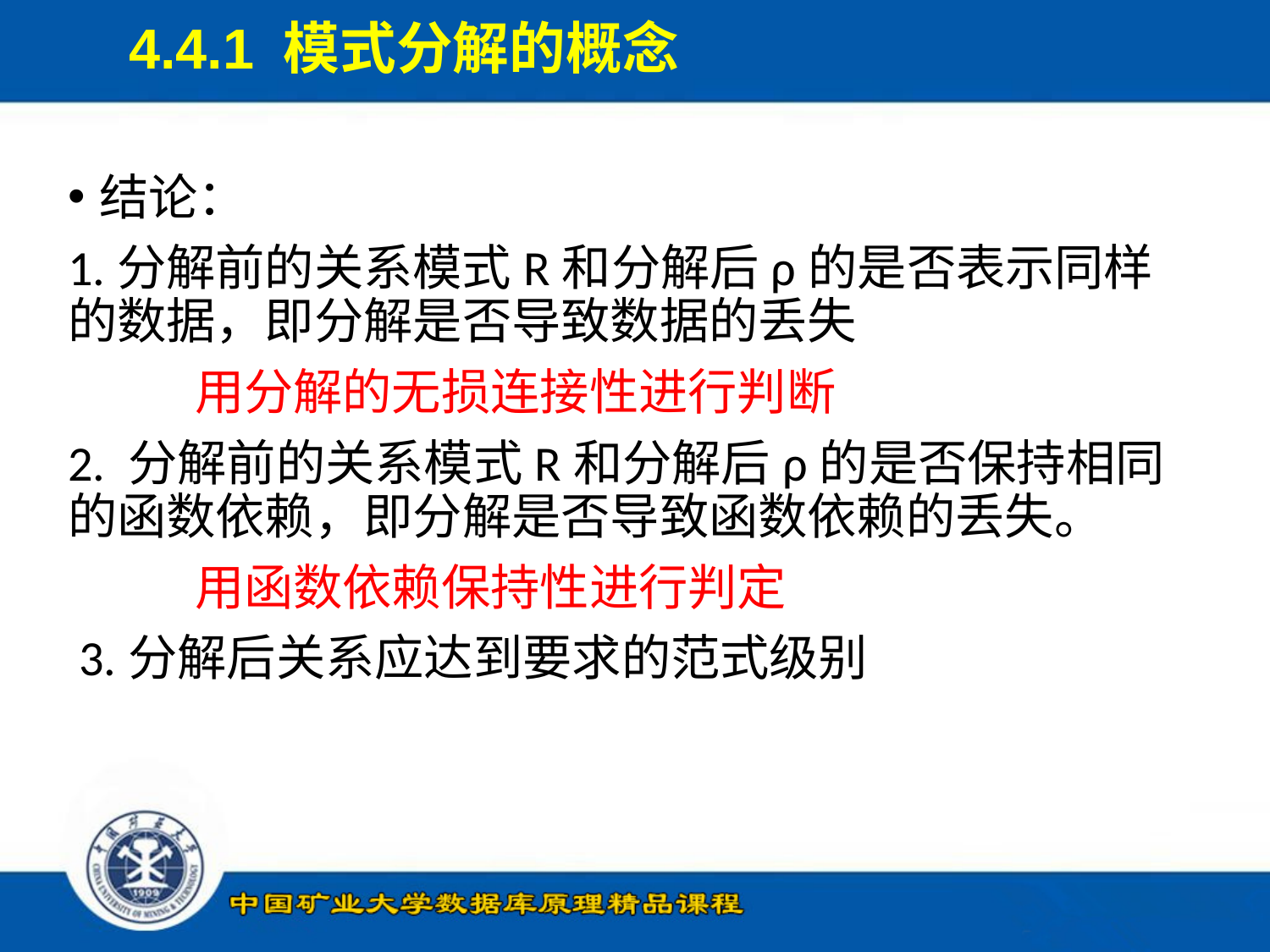

4.4.1 模式分解的概念
结论：
1.分解前的关系模式R和分解后ρ的是否表示同样的数据，即分解是否导致数据的丢失
	用分解的无损连接性进行判断
2. 分解前的关系模式R和分解后ρ的是否保持相同的函数依赖，即分解是否导致函数依赖的丢失。
	用函数依赖保持性进行判定
 3.分解后关系应达到要求的范式级别